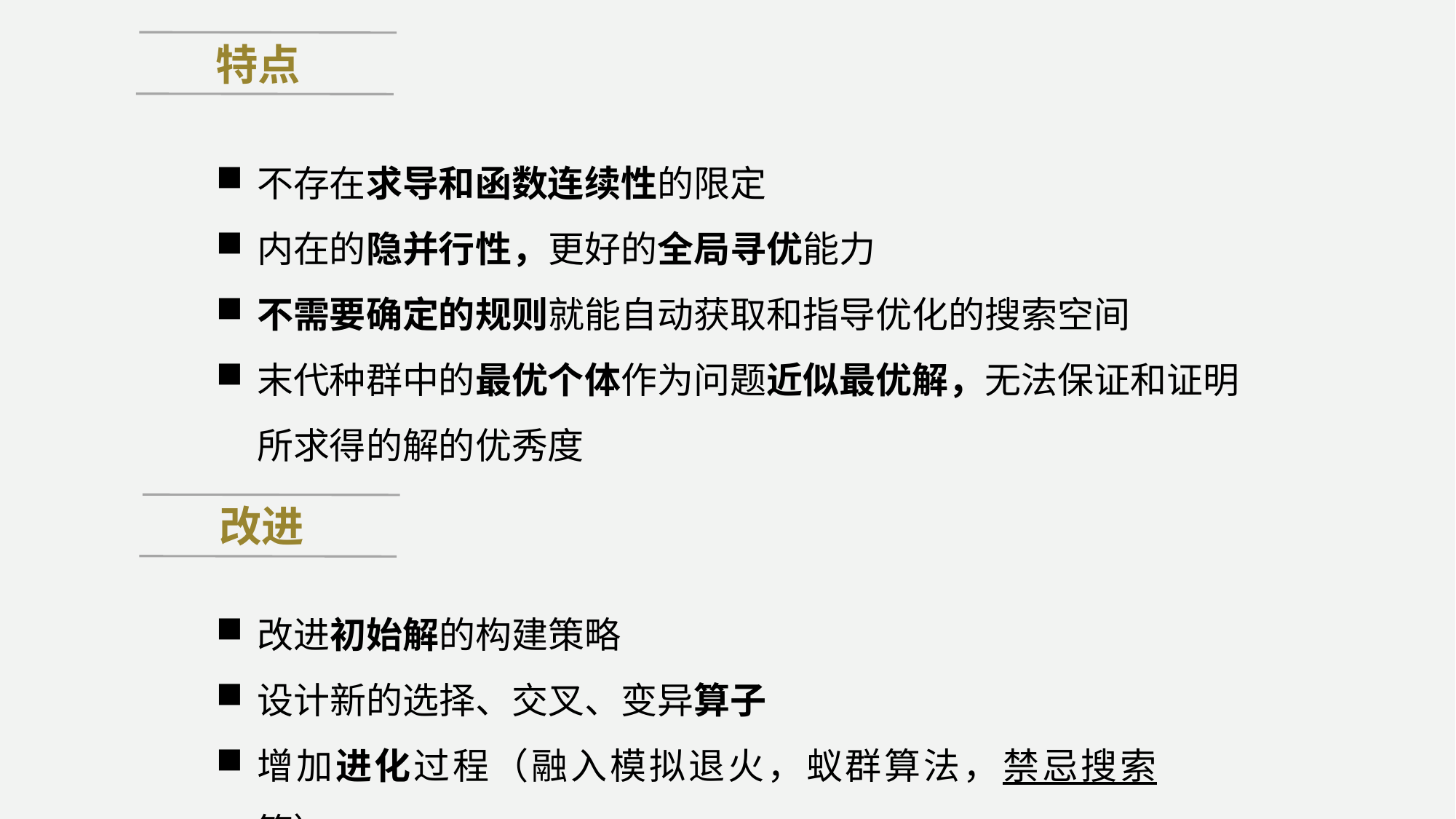

特点
不存在求导和函数连续性的限定
内在的隐并行性，更好的全局寻优能力
不需要确定的规则就能自动获取和指导优化的搜索空间
末代种群中的最优个体作为问题近似最优解，无法保证和证明所求得的解的优秀度
改进
改进初始解的构建策略
设计新的选择、交叉、变异算子
增加进化过程（融入模拟退火，蚁群算法，禁忌搜索等）